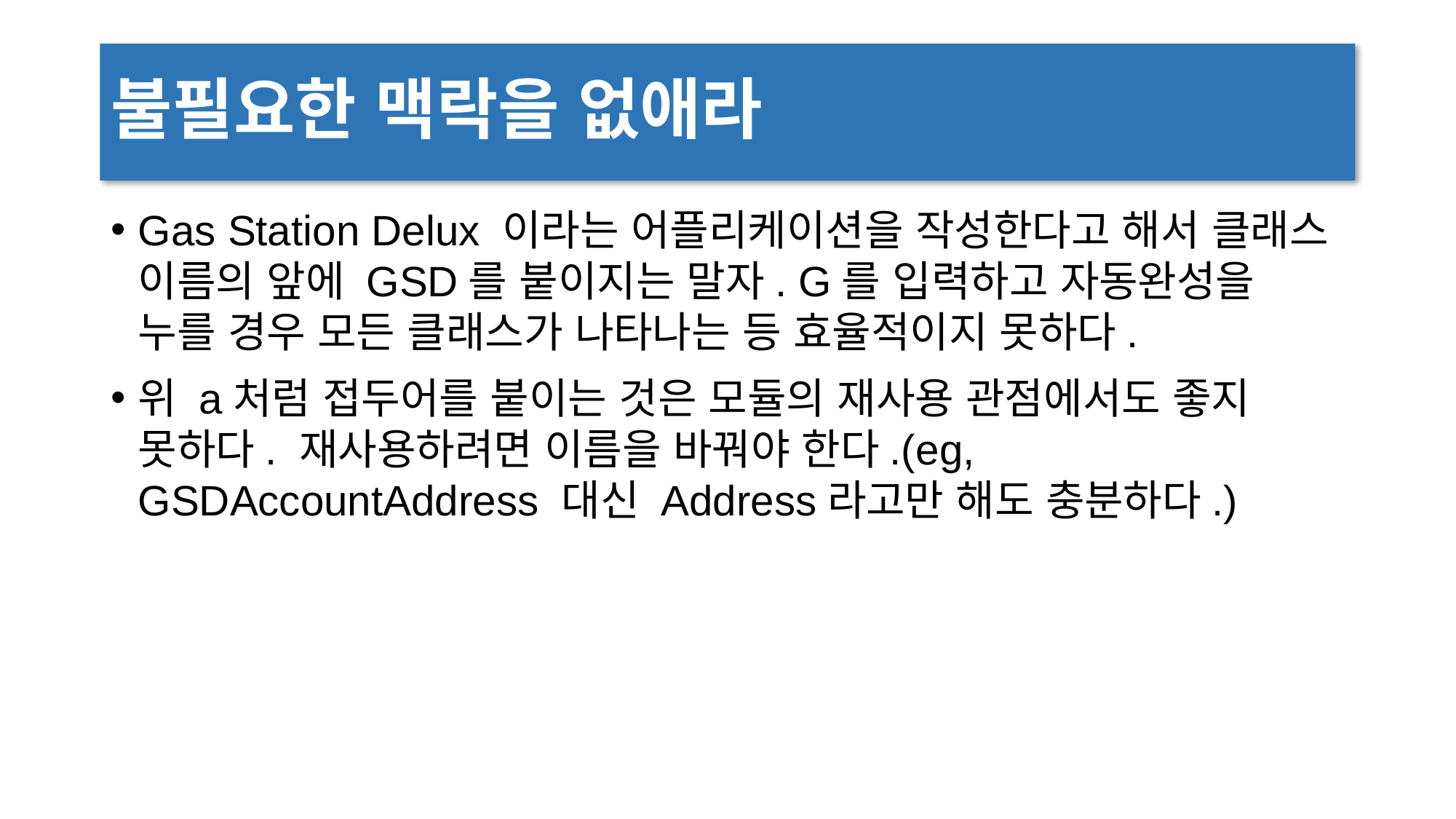

# 불필요한 맥락을 없애라
Gas Station Delux 이라는 어플리케이션을 작성한다고 해서 클래스 이름의 앞에 GSD를 붙이지는 말자. G를 입력하고 자동완성을 누를 경우 모든 클래스가 나타나는 등 효율적이지 못하다.
위 a처럼 접두어를 붙이는 것은 모듈의 재사용 관점에서도 좋지 못하다. 재사용하려면 이름을 바꿔야 한다.(eg, GSDAccountAddress 대신 Address라고만 해도 충분하다.)